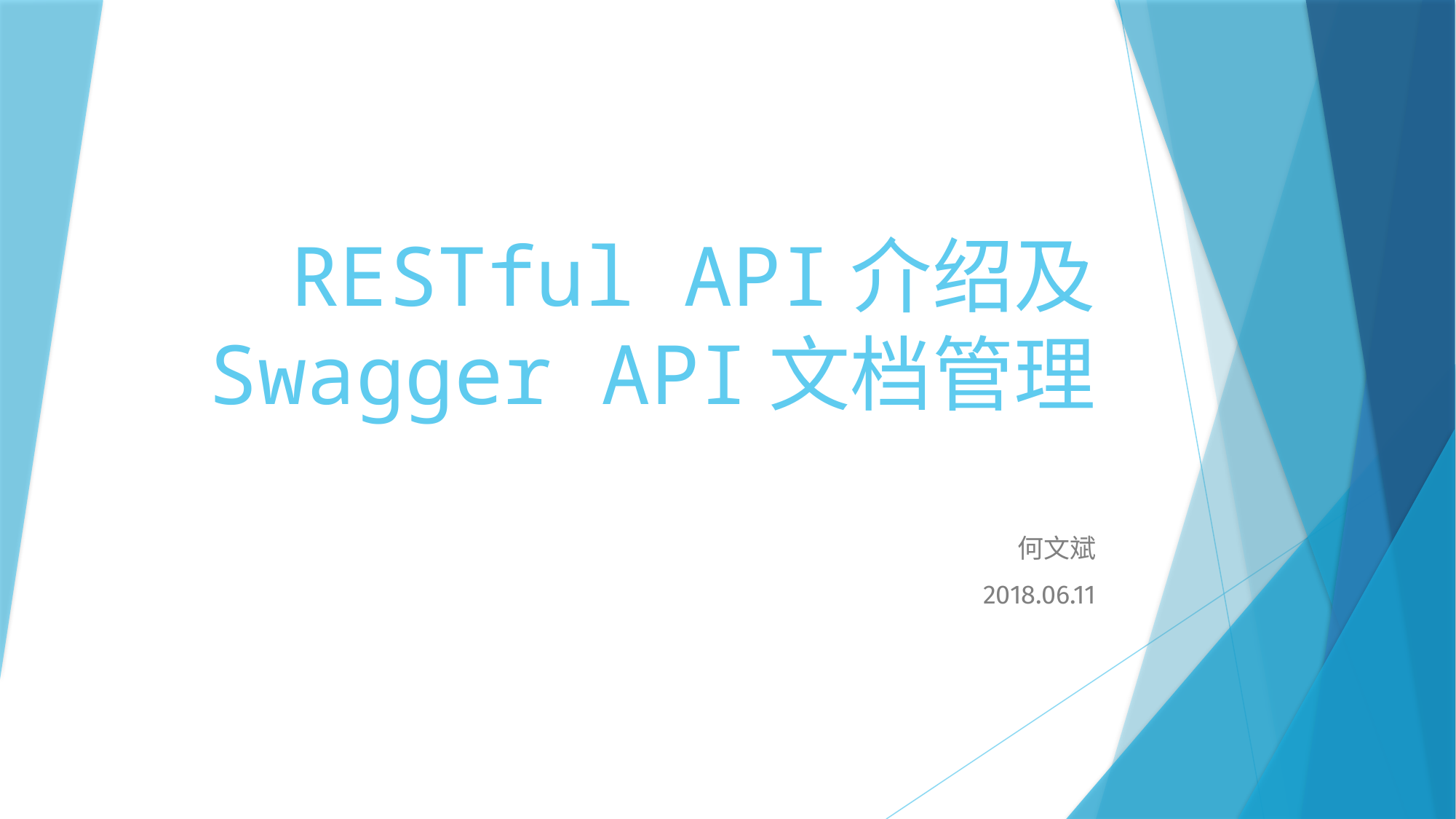

# RESTful API介绍及 Swagger API文档管理
何文斌
2018.06.11